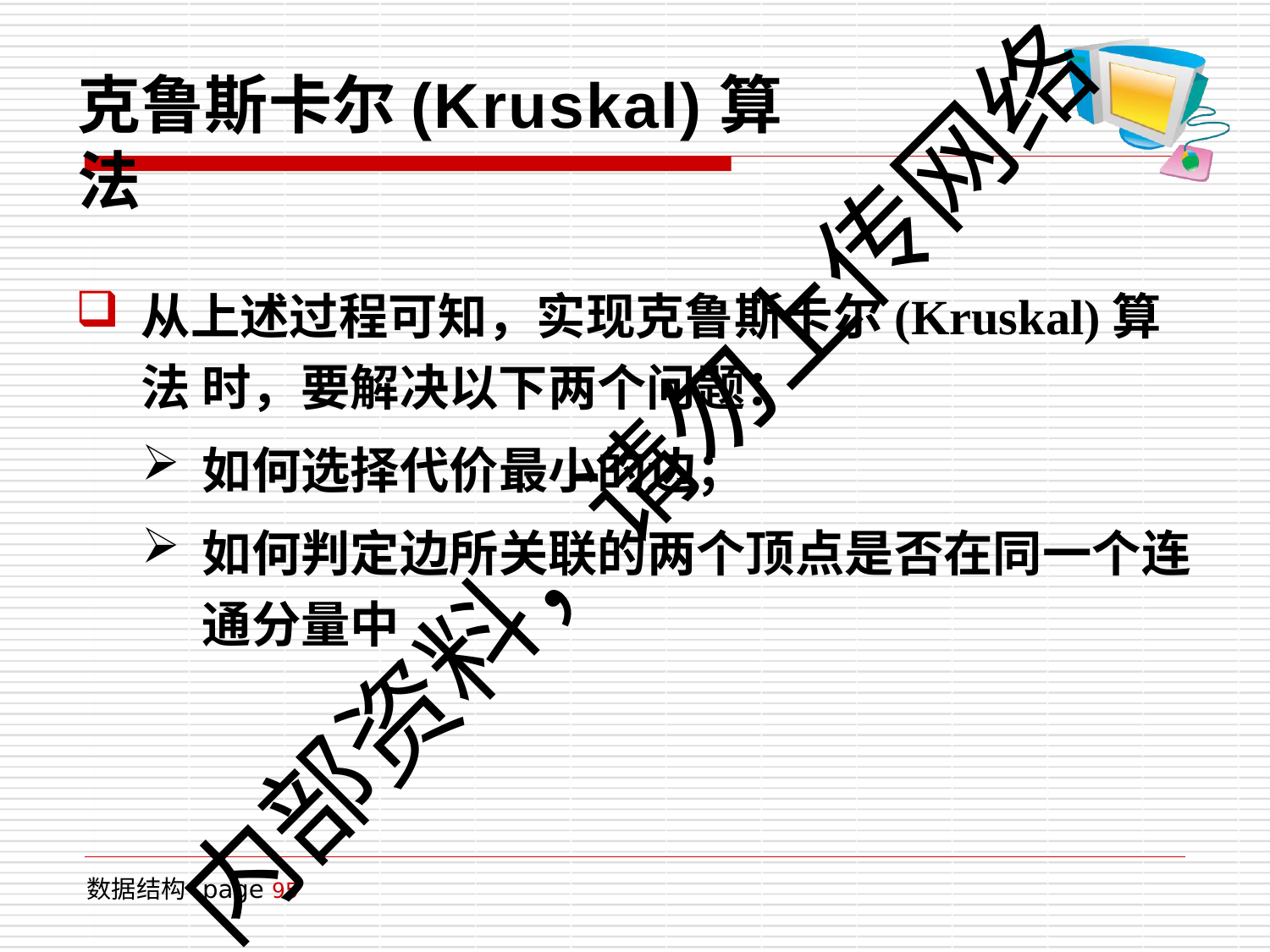

# 克鲁斯卡尔(Kruskal)算法

从上述过程可知，实现克鲁斯卡尔(Kruskal)算法 时，要解决以下两个问题：
如何选择代价最小的边；
如何判定边所关联的两个顶点是否在同一个连 通分量中
内部资料，请勿上传网络

数据结构 page 95